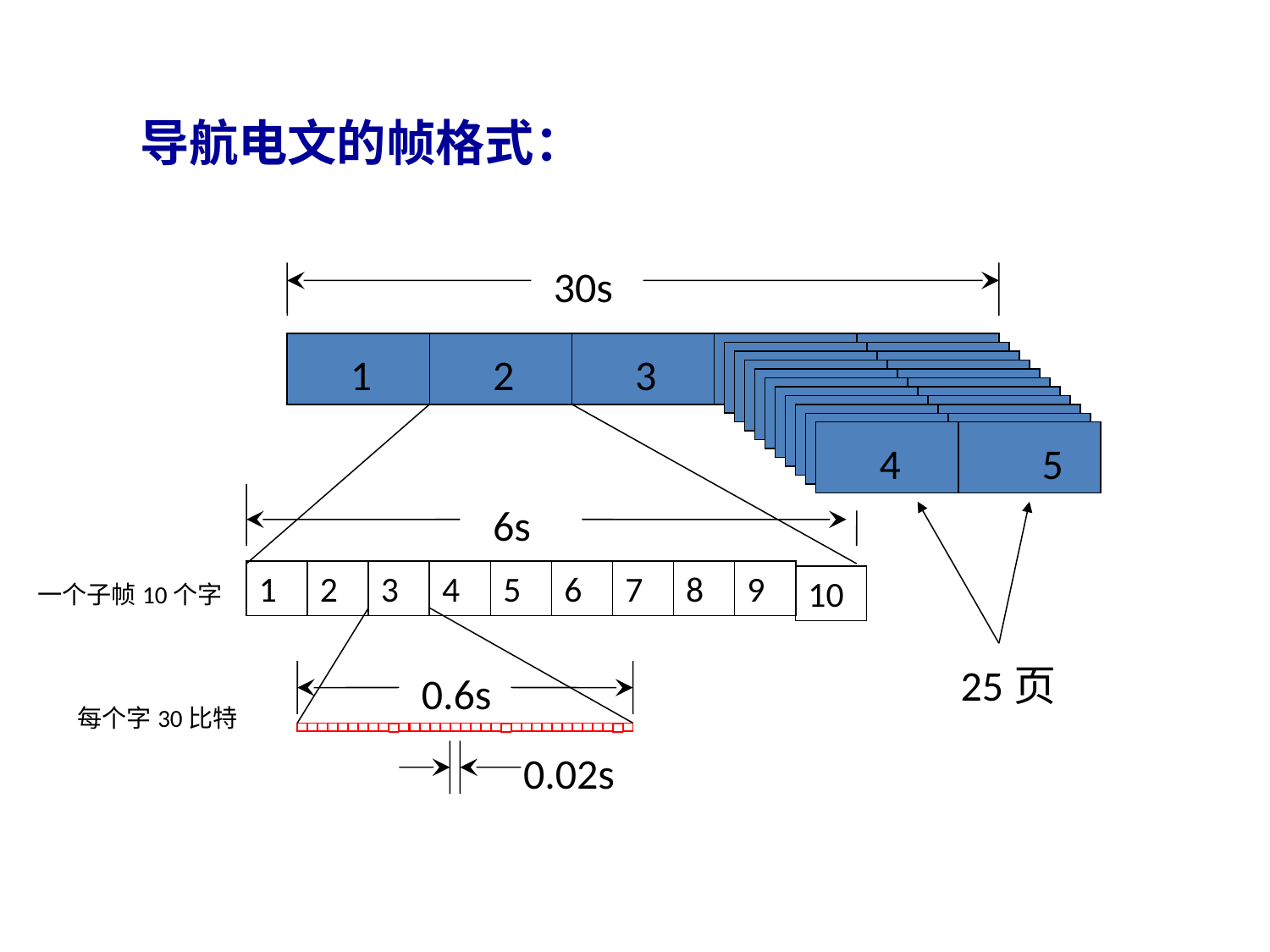

导航电文的帧格式：
30s

1
2
3

4
5

6s

1
2
3
4
5
6
7
8
9
10

0.6s

0.02s

一个子帧10个字
25页
每个字30比特